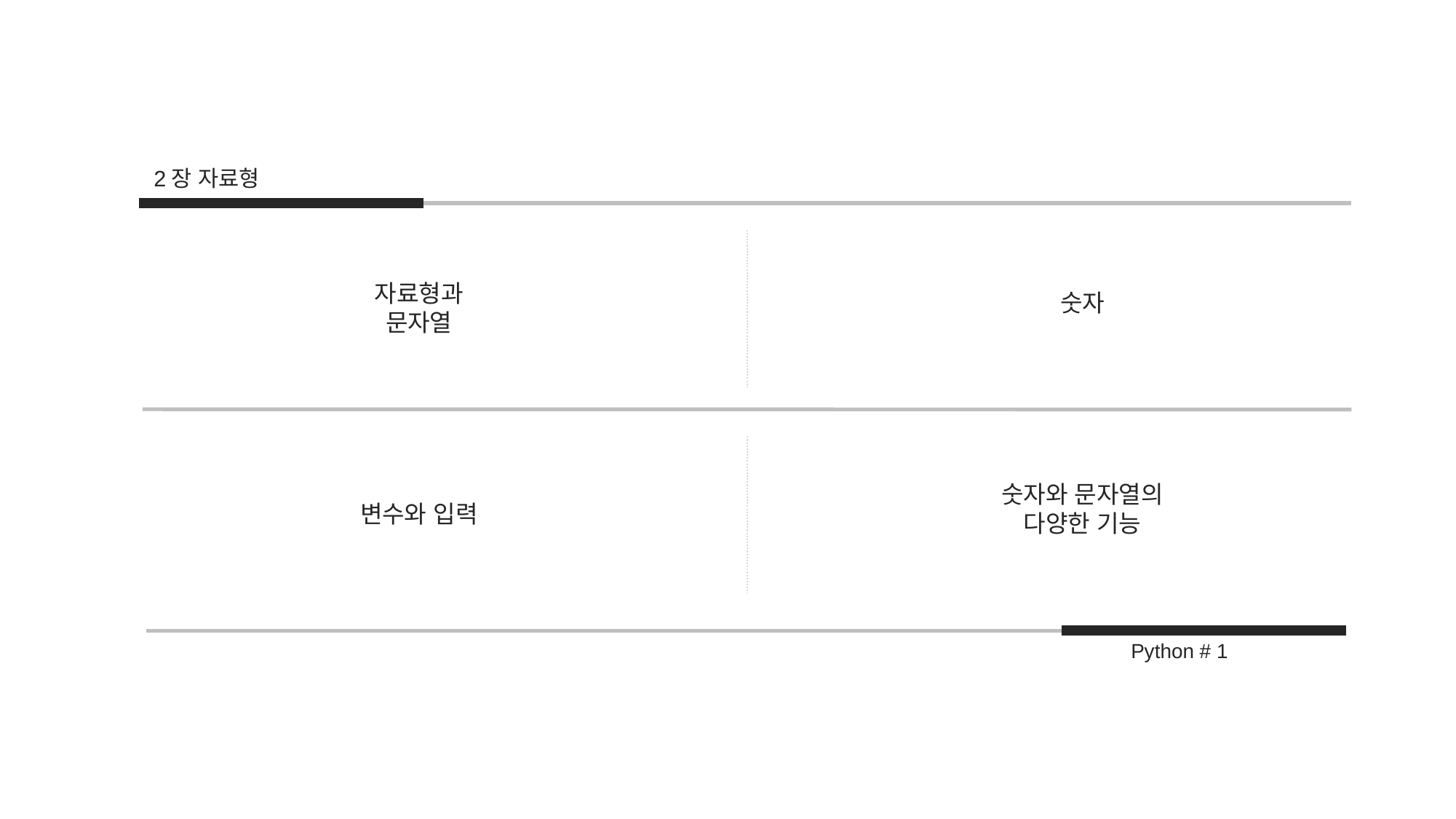

2장 자료형
자료형과 문자열
숫자
숫자와 문자열의 다양한 기능
변수와 입력
Python # 1